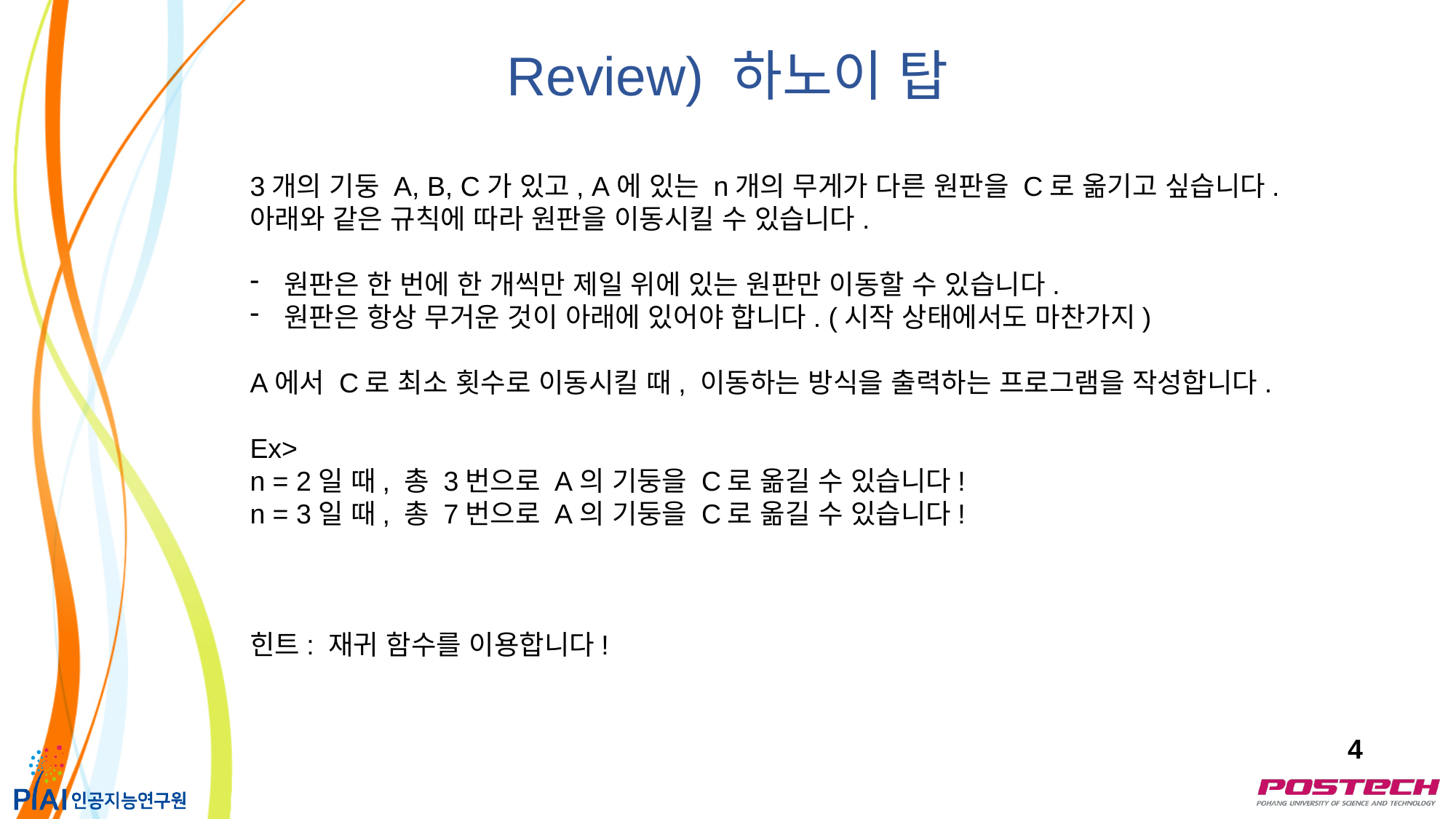

Review) 하노이 탑
3개의 기둥 A, B, C가 있고, A에 있는 n개의 무게가 다른 원판을 C로 옮기고 싶습니다. 아래와 같은 규칙에 따라 원판을 이동시킬 수 있습니다.

원판은 한 번에 한 개씩만 제일 위에 있는 원판만 이동할 수 있습니다.
원판은 항상 무거운 것이 아래에 있어야 합니다. (시작 상태에서도 마찬가지)

A에서 C로 최소 횟수로 이동시킬 때, 이동하는 방식을 출력하는 프로그램을 작성합니다.

Ex>
n = 2일 때, 총 3번으로 A의 기둥을 C로 옮길 수 있습니다!
n = 3일 때, 총 7번으로 A의 기둥을 C로 옮길 수 있습니다!

힌트: 재귀 함수를 이용합니다!